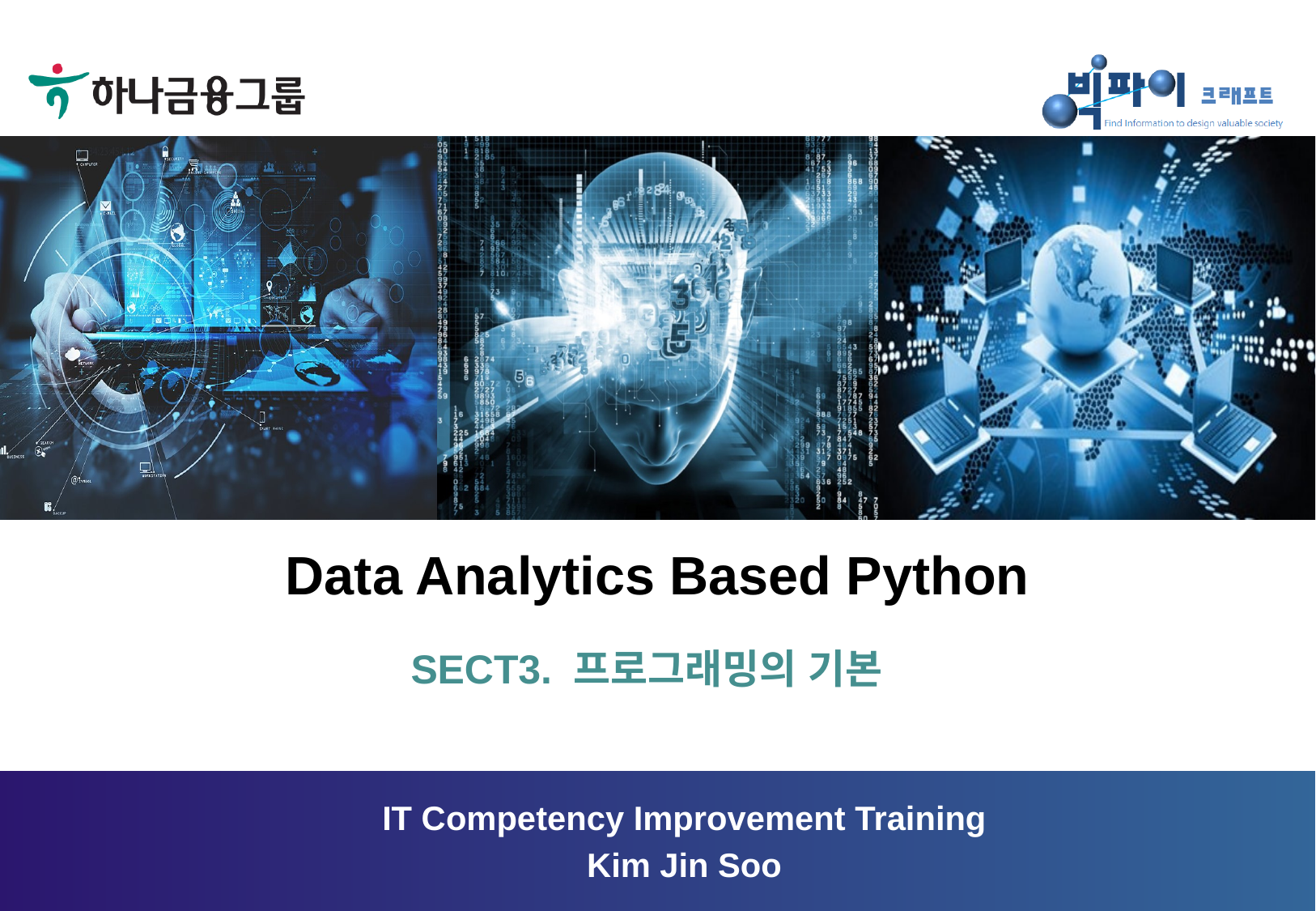

# Data Analytics Based Python
SECT3. 프로그래밍의 기본

IT Competency Improvement Training
Kim Jin Soo